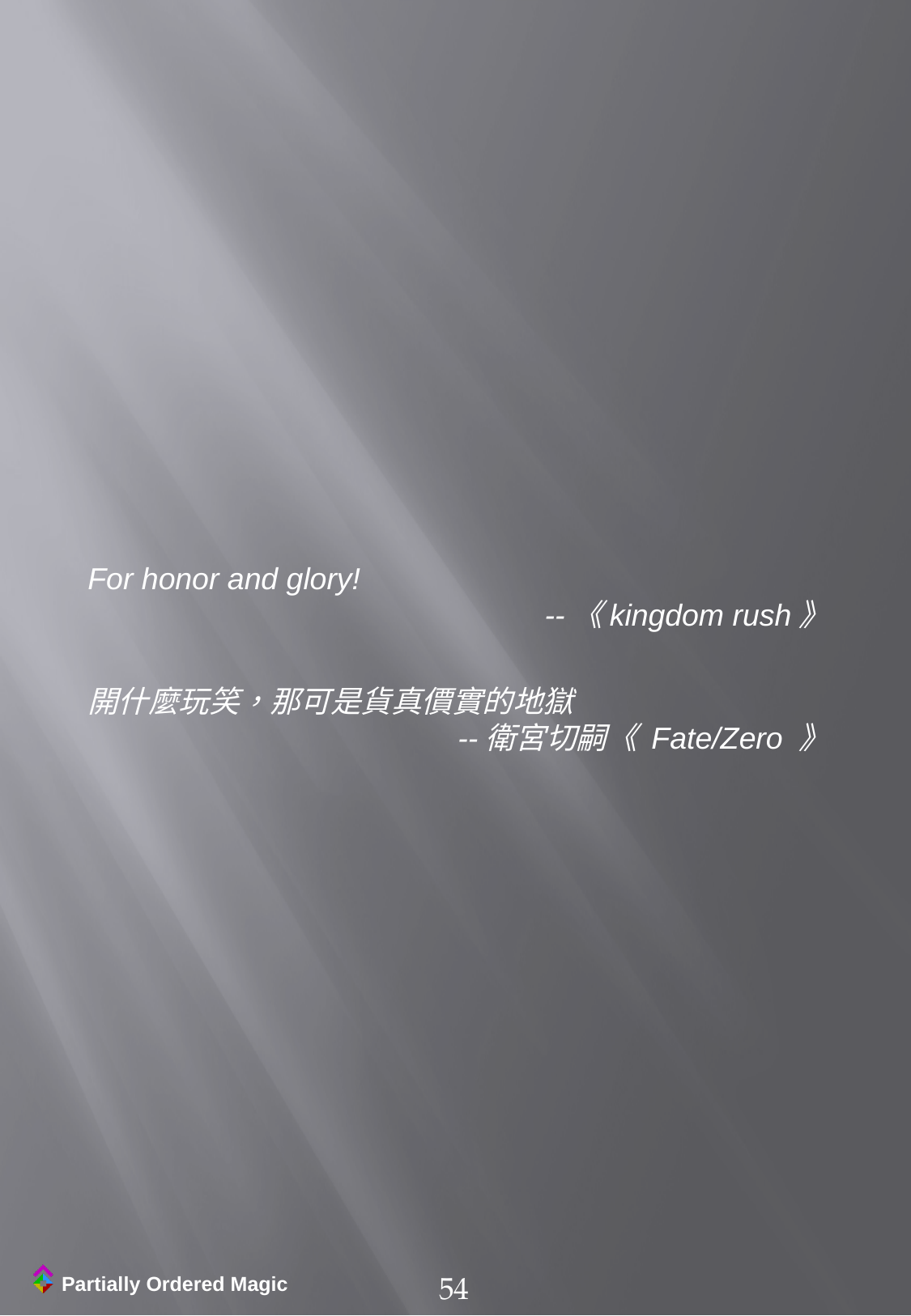

#

For honor and glory!
--《kingdom rush》
開什麼玩笑，那可是貨真價實的地獄
--衛宮切嗣《 Fate/Zero 》